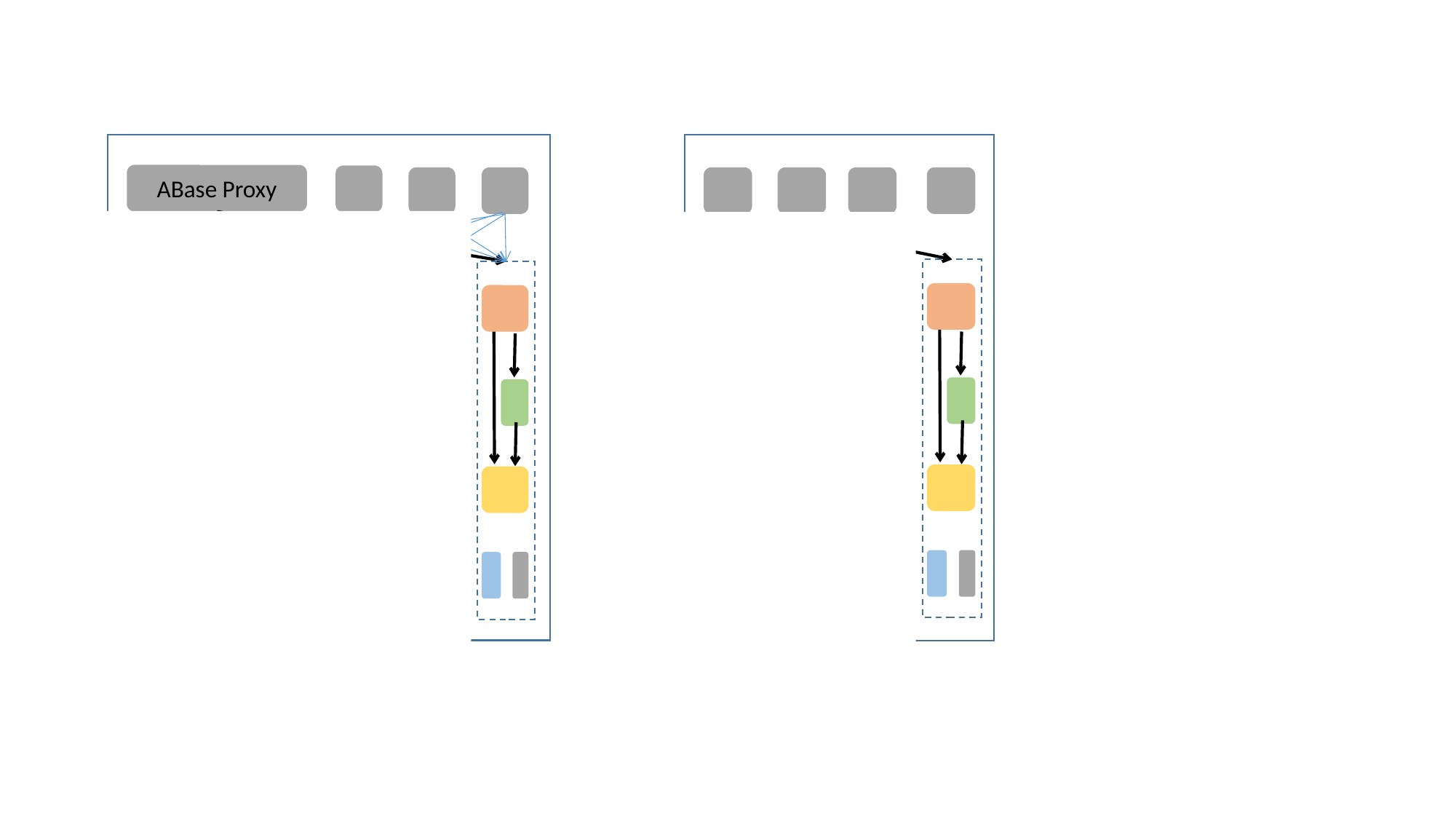

ABase Proxy

ABase Server
缓存
RocksDB
内存
SSD